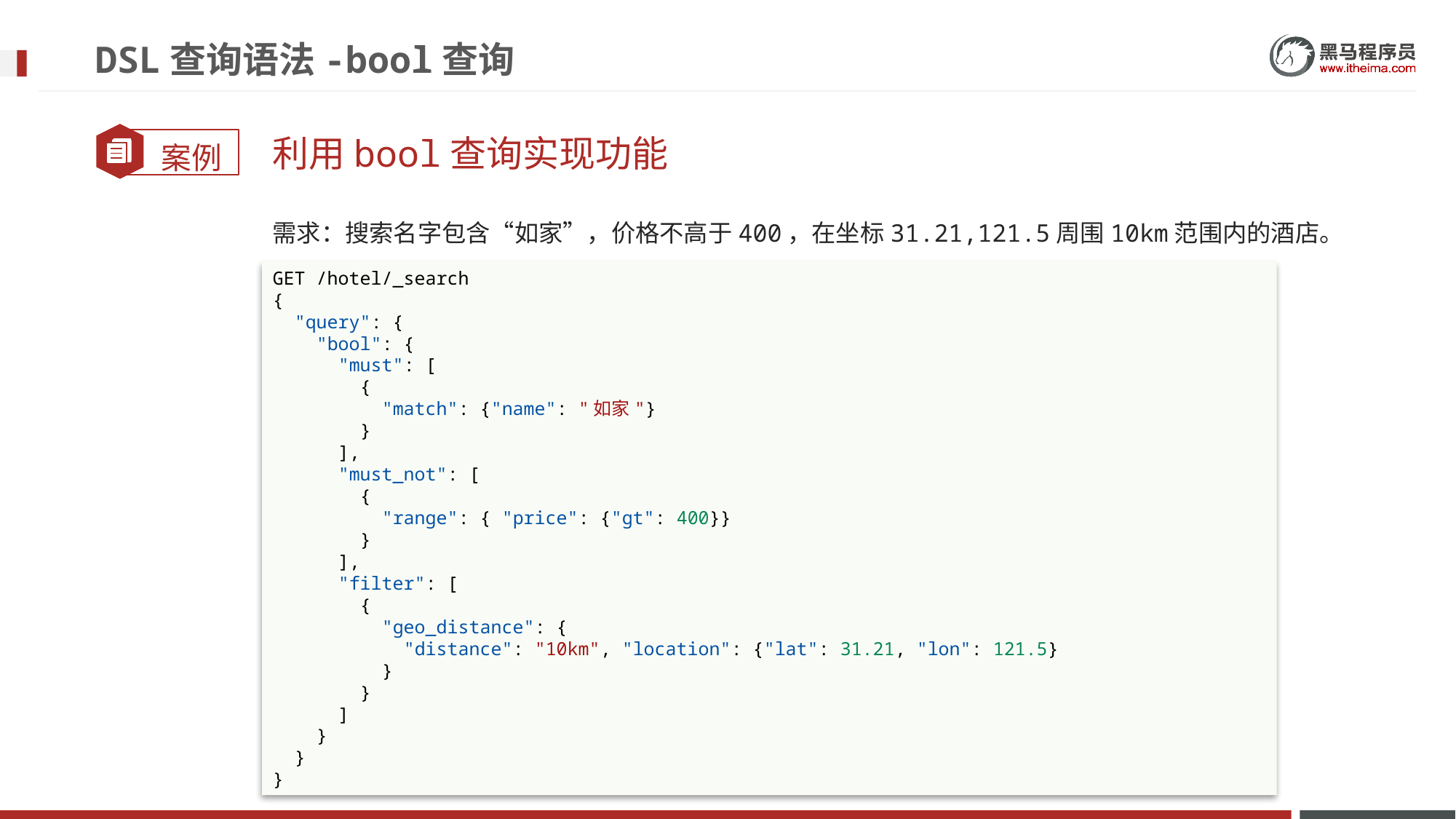

# DSL查询语法-bool查询
利用bool查询实现功能
需求：搜索名字包含“如家”，价格不高于400，在坐标31.21,121.5周围10km范围内的酒店。
GET /hotel/_search
{
  "query": {
    "bool": {
      "must": [
        {
          "match": {"name": "如家"}
        }
      ],
      "must_not": [
        {
          "range": { "price": {"gt": 400}}
        }
      ],
      "filter": [
        {
          "geo_distance": {
            "distance": "10km", "location": {"lat": 31.21, "lon": 121.5}
          }
        }
      ]
    }
  }
}